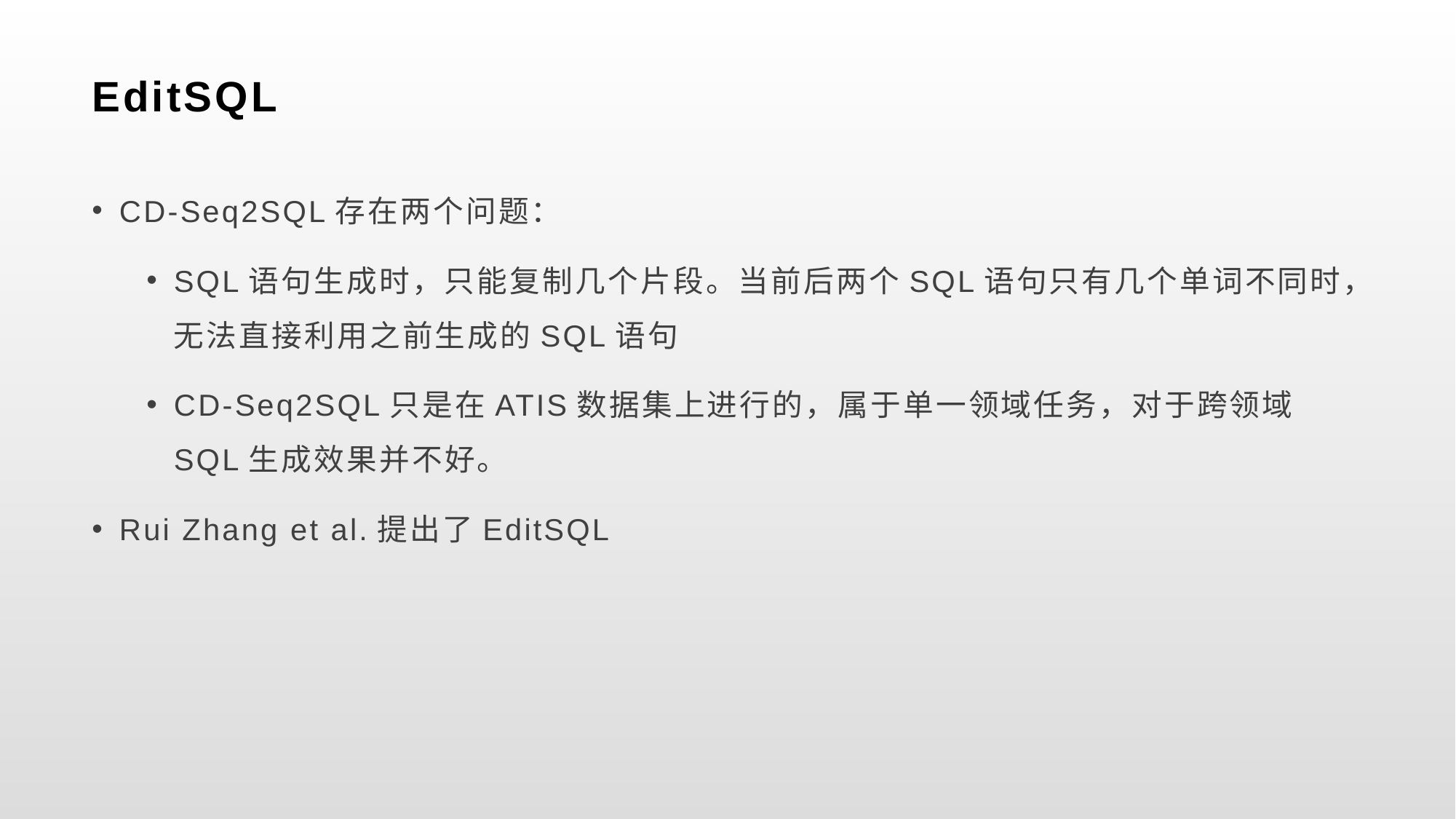

# EditSQL
CD-Seq2SQL存在两个问题：
SQL语句生成时，只能复制几个片段。当前后两个SQL语句只有几个单词不同时，无法直接利用之前生成的SQL语句
CD-Seq2SQL只是在ATIS数据集上进行的，属于单一领域任务，对于跨领域SQL生成效果并不好。
Rui Zhang et al.提出了EditSQL